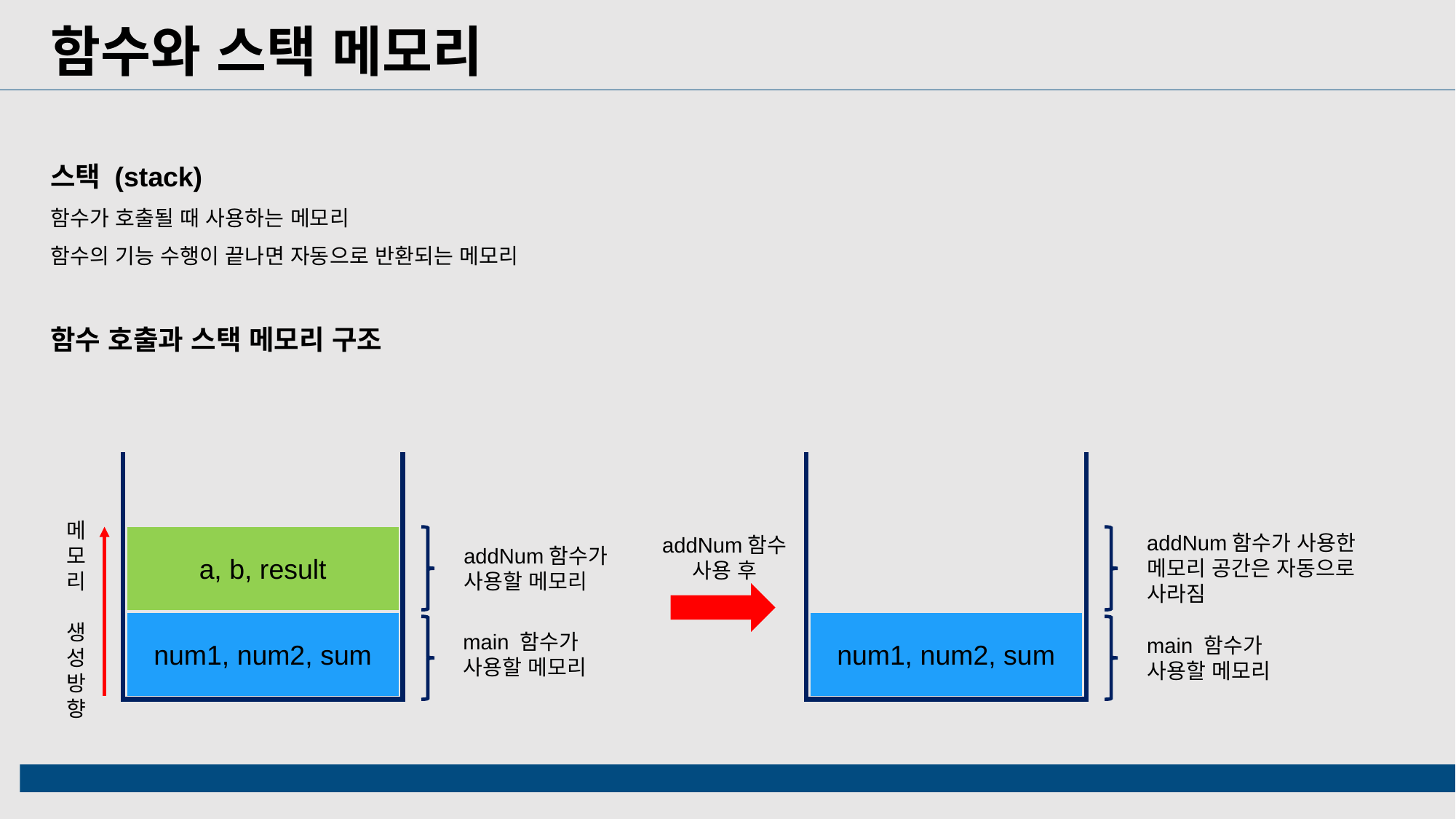

함수와 스택 메모리
스택 (stack)
함수가 호출될 때 사용하는 메모리
함수의 기능 수행이 끝나면 자동으로 반환되는 메모리

함수 호출과 스택 메모리 구조

메모리 생성방향
addNum함수가 사용한 메모리 공간은 자동으로 사라짐
addNum함수 사용 후
a, b, result

addNum함수가 사용할 메모리

num1, num2, sum
num1, num2, sum

main 함수가
사용할 메모리
main 함수가
사용할 메모리